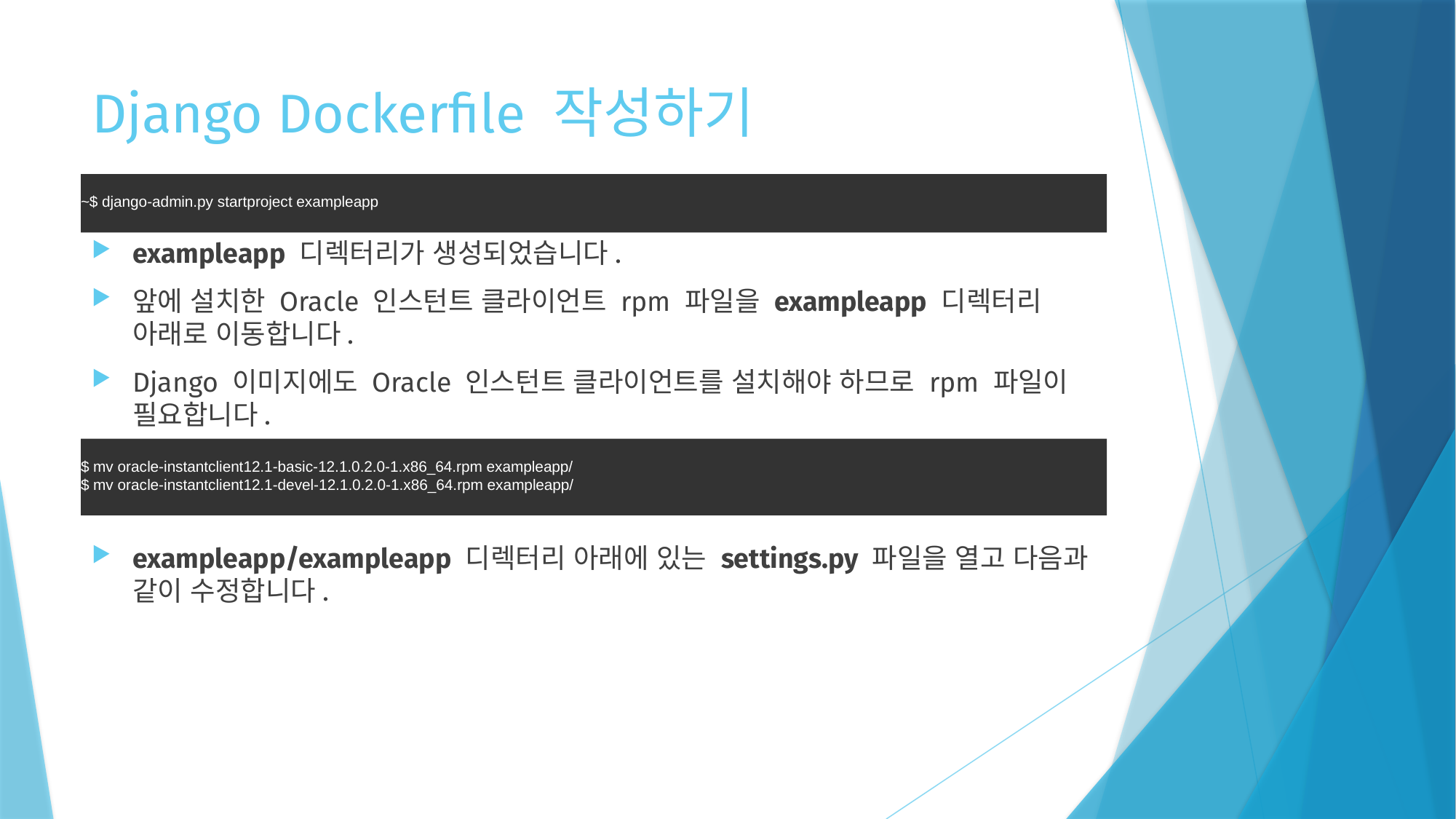

# Django Dockerfile 작성하기

~$ django-admin.py startproject exampleapp

exampleapp 디렉터리가 생성되었습니다.
앞에 설치한 Oracle 인스턴트 클라이언트 rpm 파일을 exampleapp 디렉터리 아래로 이동합니다.
Django 이미지에도 Oracle 인스턴트 클라이언트를 설치해야 하므로 rpm 파일이 필요합니다.

exampleapp/exampleapp 디렉터리 아래에 있는 settings.py 파일을 열고 다음과 같이 수정합니다.

$ mv oracle-instantclient12.1-basic-12.1.0.2.0-1.x86_64.rpm exampleapp/
$ mv oracle-instantclient12.1-devel-12.1.0.2.0-1.x86_64.rpm exampleapp/